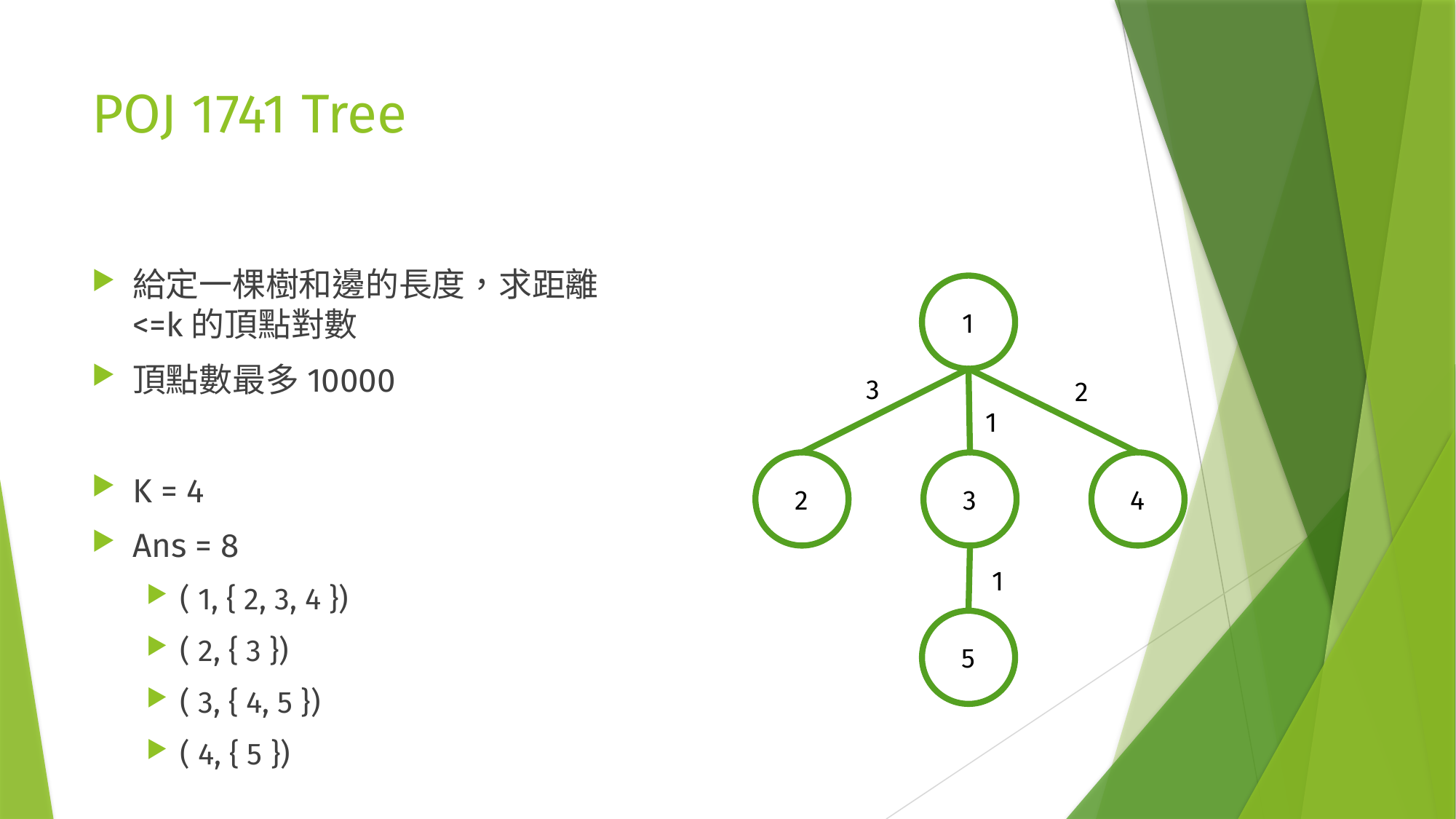

# POJ 1741 Tree
給定一棵樹和邊的長度，求距離<=k的頂點對數
頂點數最多10000

K = 4
Ans = 8
( 1, { 2, 3, 4 })
( 2, { 3 })
( 3, { 4, 5 })
( 4, { 5 })
1
3
2
1
2
3
4
1
5